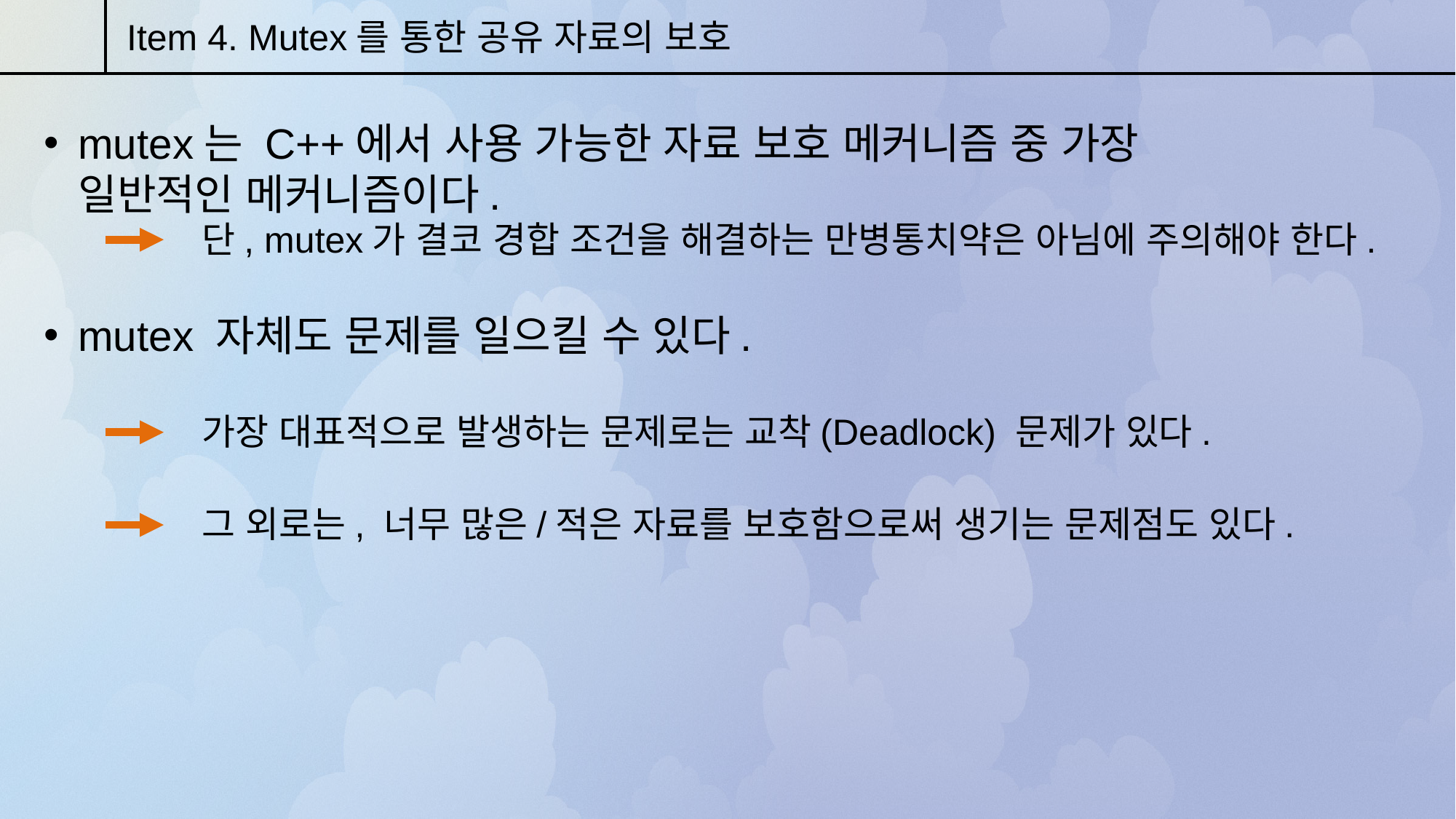

Item 4. Mutex를 통한 공유 자료의 보호
mutex는 C++에서 사용 가능한 자료 보호 메커니즘 중 가장 일반적인 메커니즘이다.
단, mutex가 결코 경합 조건을 해결하는 만병통치약은 아님에 주의해야 한다.
mutex 자체도 문제를 일으킬 수 있다.
가장 대표적으로 발생하는 문제로는 교착(Deadlock) 문제가 있다.
그 외로는, 너무 많은/적은 자료를 보호함으로써 생기는 문제점도 있다.